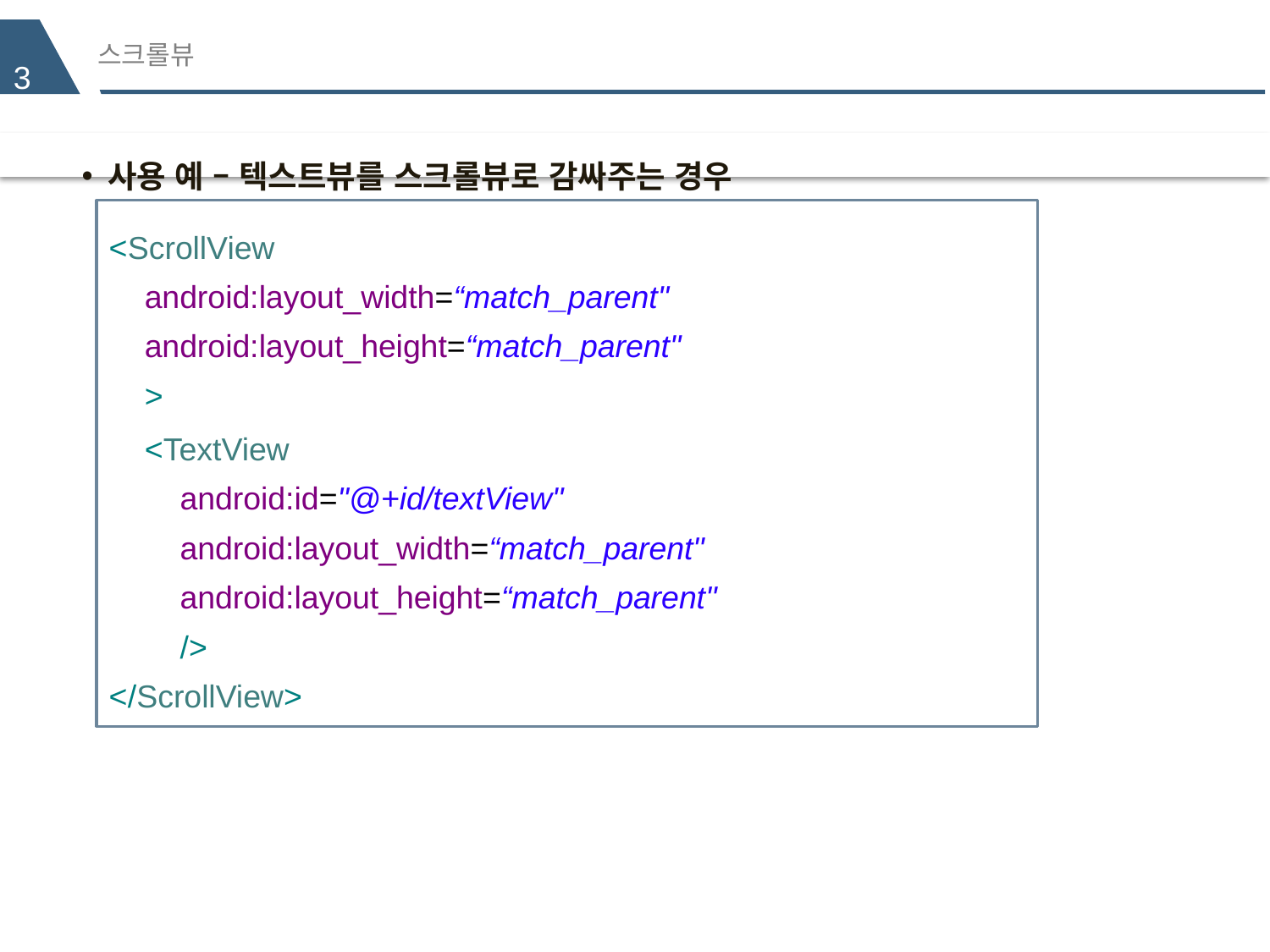

# 스크롤뷰
3
 사용 예 – 텍스트뷰를 스크롤뷰로 감싸주는 경우
<ScrollView
    android:layout_width=“match_parent"
    android:layout_height=“match_parent"
    >
    <TextView
        android:id="@+id/textView"
        android:layout_width=“match_parent"
        android:layout_height=“match_parent"
        />
</ScrollView>